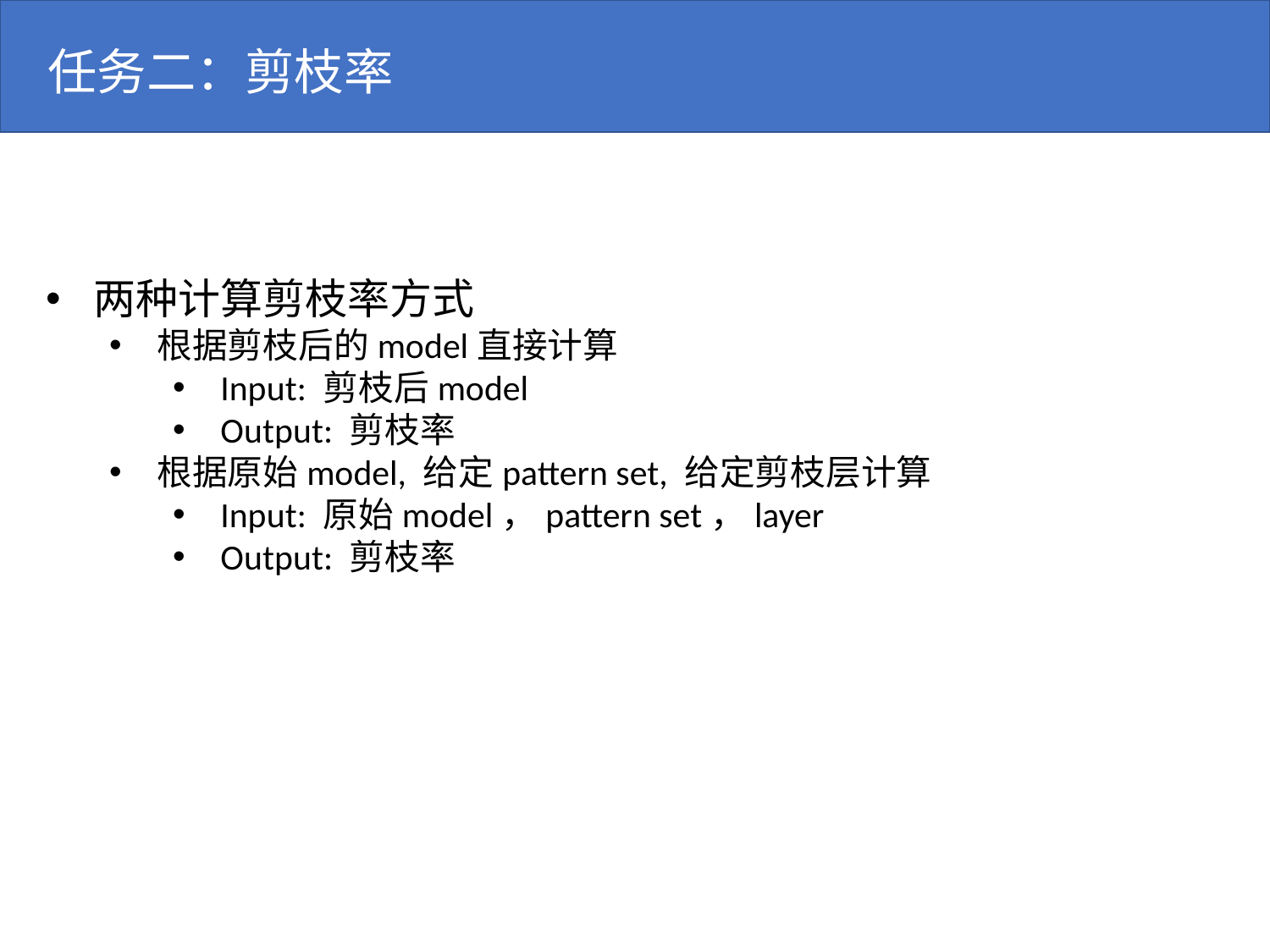

任务二：剪枝率
两种计算剪枝率方式
根据剪枝后的model直接计算
Input: 剪枝后model
Output: 剪枝率
根据原始model, 给定pattern set, 给定剪枝层计算
Input: 原始model，pattern set，layer
Output: 剪枝率